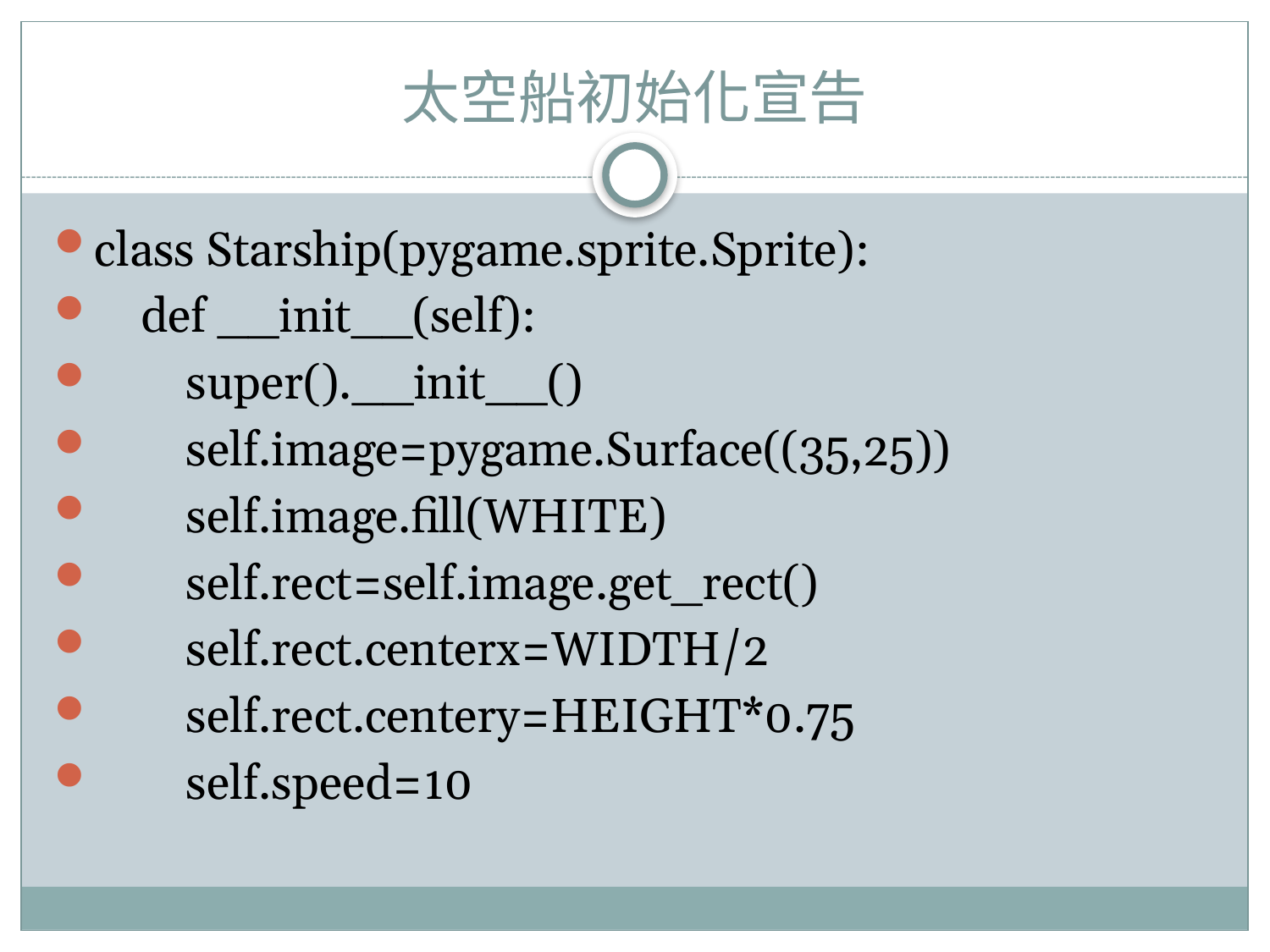

# 太空船初始化宣告
class Starship(pygame.sprite.Sprite):
    def __init__(self):
        super().__init__()
        self.image=pygame.Surface((35,25))
        self.image.fill(WHITE)
        self.rect=self.image.get_rect()
        self.rect.centerx=WIDTH/2
        self.rect.centery=HEIGHT*0.75
        self.speed=10